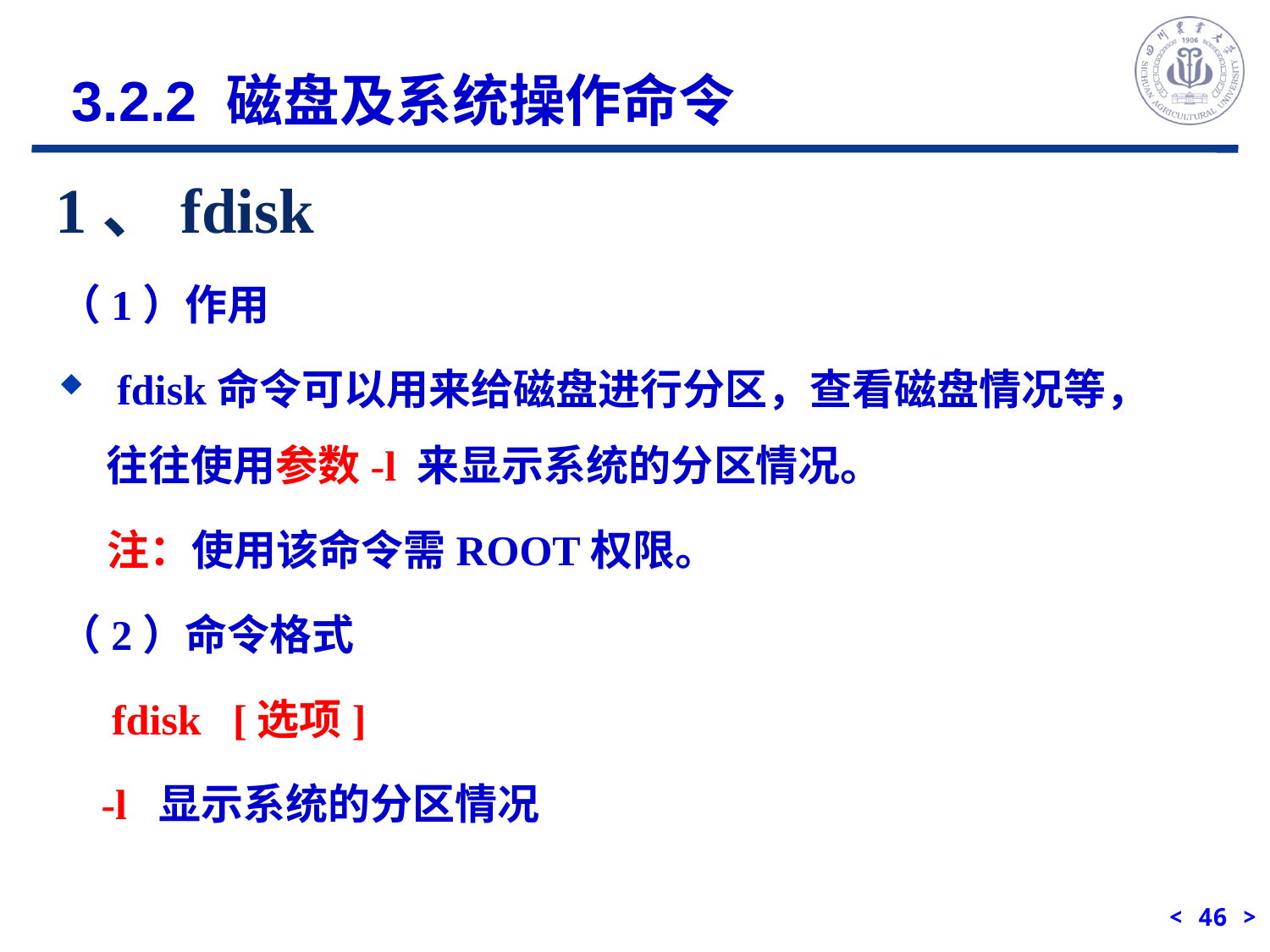

3.2.2 磁盘及系统操作命令
# 1、fdisk
（1）作用
 fdisk命令可以用来给磁盘进行分区，查看磁盘情况等，往往使用参数-l 来显示系统的分区情况。
    注：使用该命令需ROOT权限。
（2）命令格式
     fdisk   [选项]
    -l  显示系统的分区情况